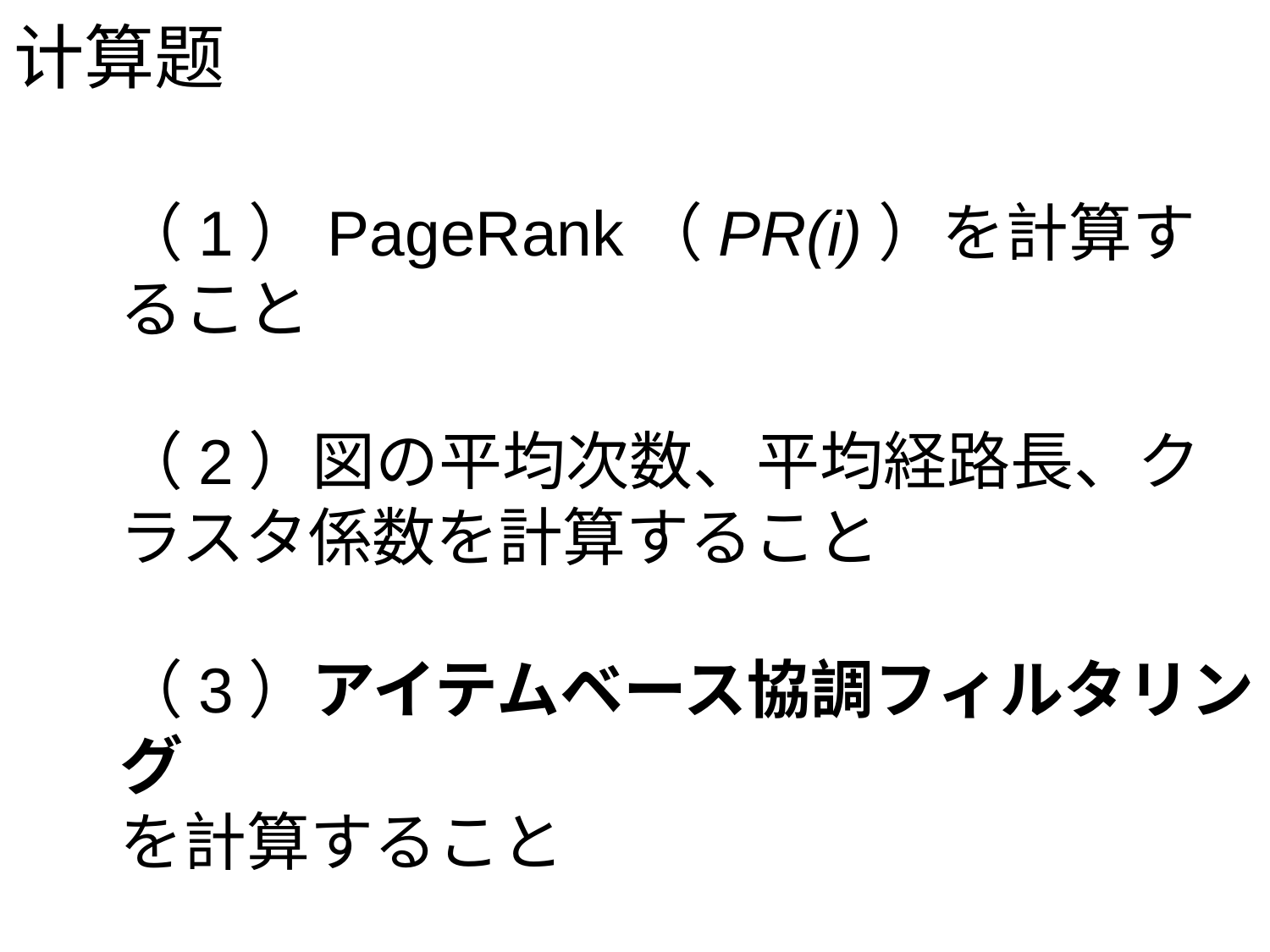

计算题
（1）PageRank（PR(i)）を計算すること

（2）図の平均次数、平均経路長、クラスタ係数を計算すること

（3）アイテムベース協調フィルタリング
を計算すること